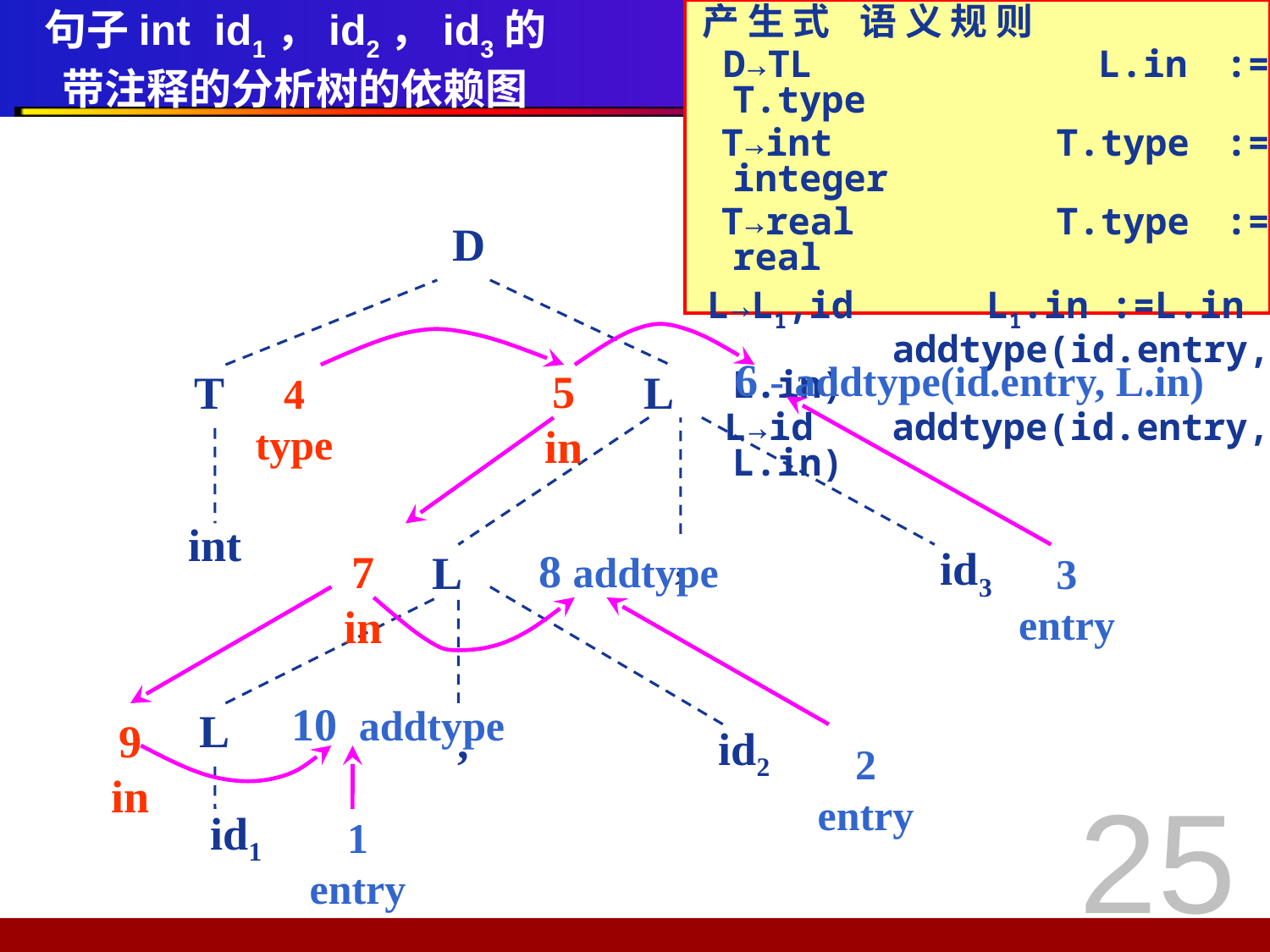

# 句子int  id1，id2，id3的 带注释的分析树的依赖图
 产 生 式 	语 义 规 则
 D→TL      	L.in := T.type
 T→int    	T.type := integer
 T→real    	T.type := real
 L→L1,id  	L1.in :=L.in
        addtype(id.entry, L.in)
 L→id  addtype(id.entry, L.in)
D

6 - addtype(id.entry, L.in)
T
4
type
L
5
in

int
,
L
id3
3
entry
8 addtype
7
in

10  addtype
L
,
9
in
id2
2
entry

25

id1
1
entry